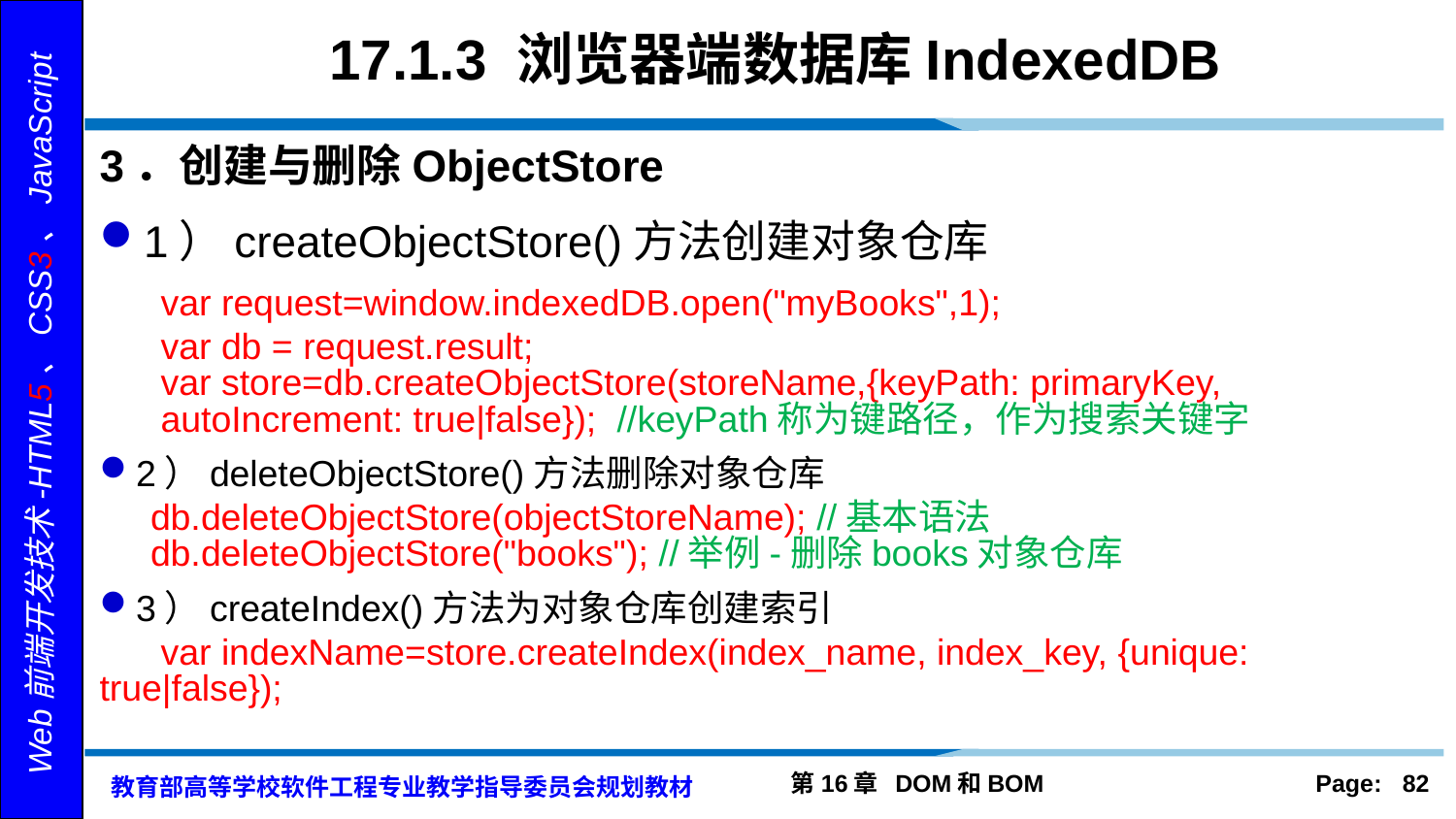

# 17.1.3 浏览器端数据库IndexedDB
3．创建与删除ObjectStore
1）createObjectStore()方法创建对象仓库
      var request=window.indexedDB.open("myBooks",1);
      var db = request.result;
      var store=db.createObjectStore(storeName,{keyPath: primaryKey,
      autoIncrement: true|false});  //keyPath称为键路径，作为搜索关键字
2）deleteObjectStore()方法删除对象仓库
     db.deleteObjectStore(objectStoreName); //基本语法
     db.deleteObjectStore("books"); //举例-删除books对象仓库
3）createIndex()方法为对象仓库创建索引
      var indexName=store.createIndex(index_name, index_key, {unique:
true|false});